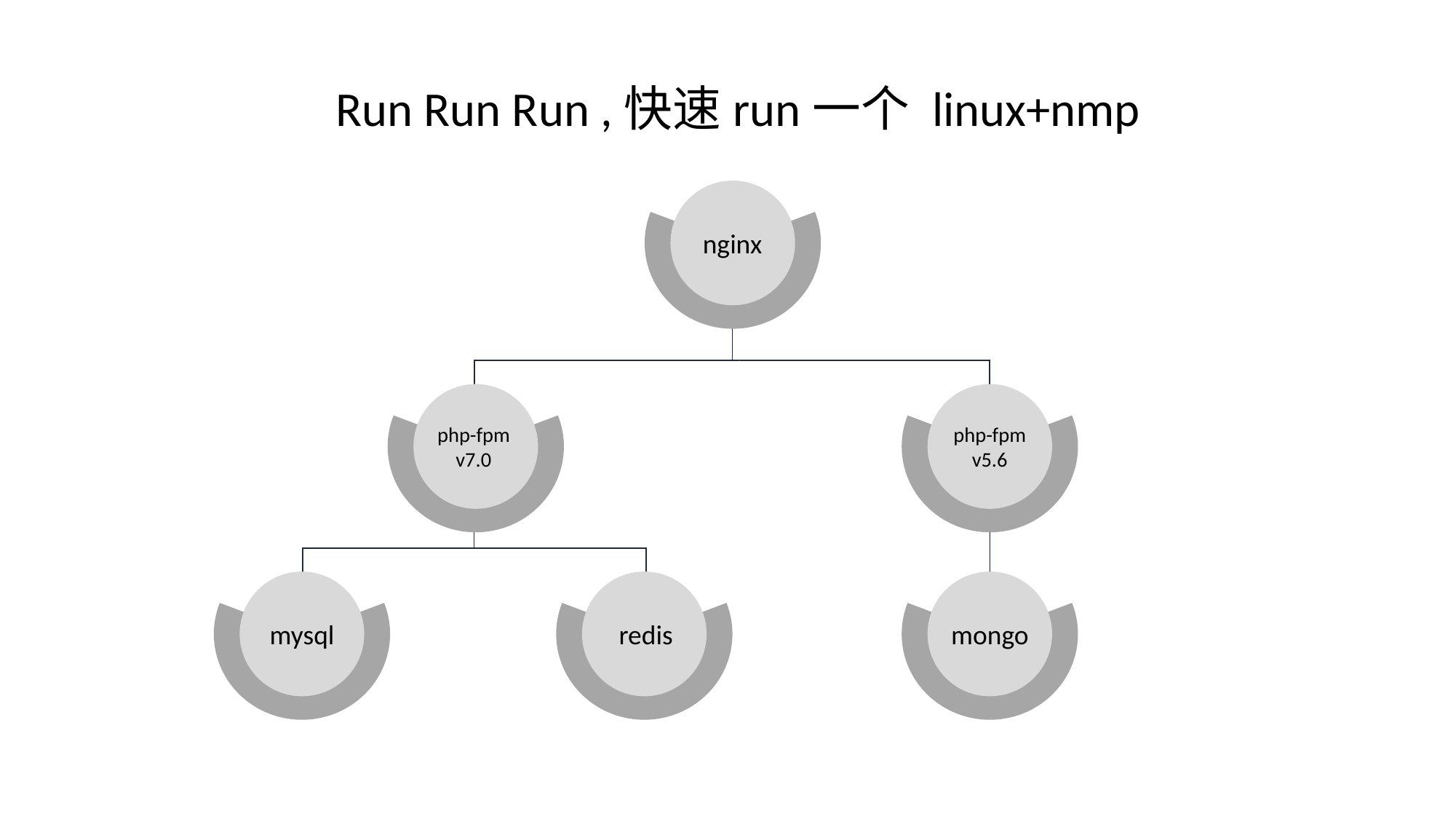

Run Run Run ,快速run一个 linux+nmp

nginx

php-fpm
v7.0
php-fpm
v5.6

mysql
redis
mongo